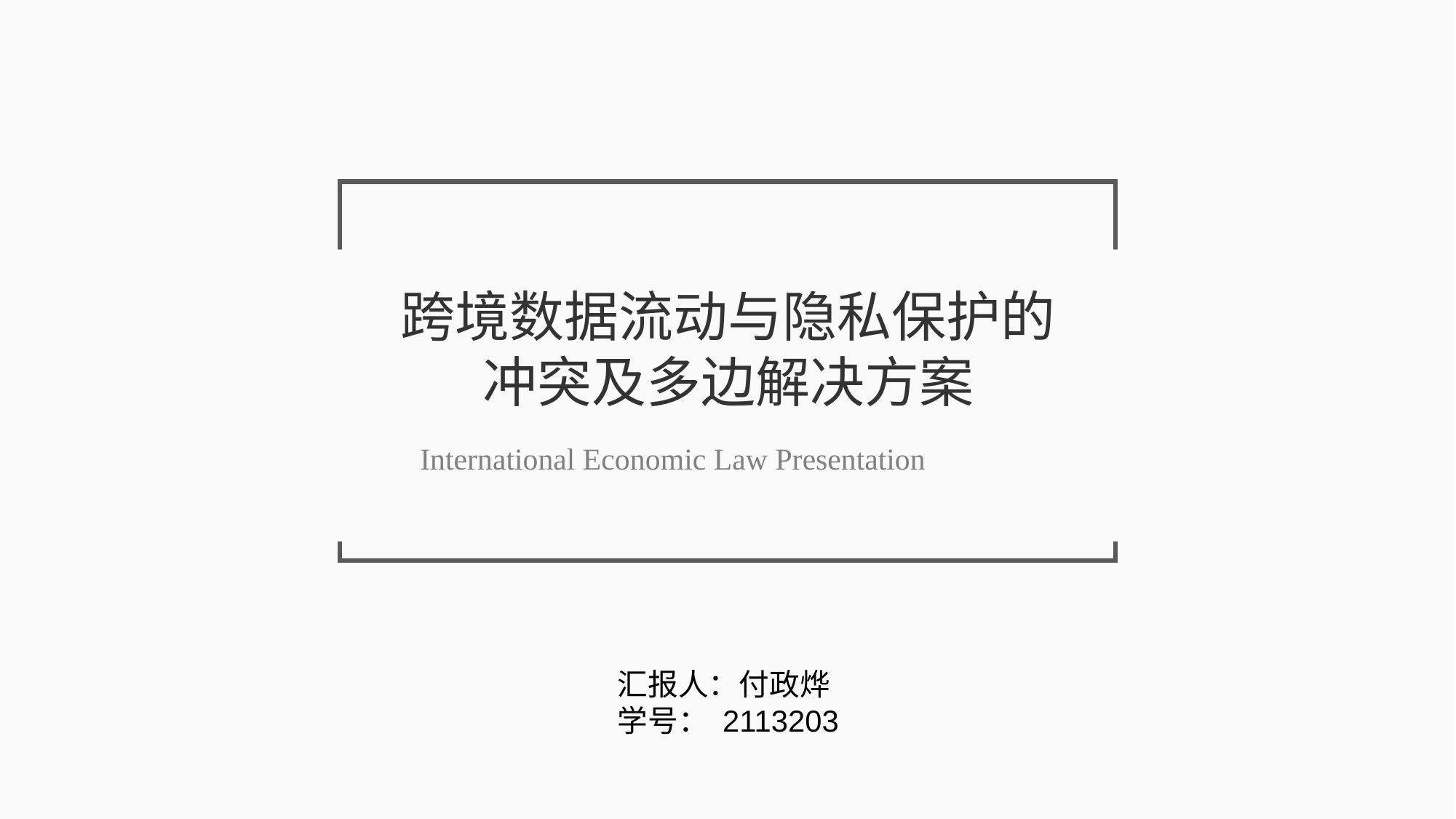

跨境数据流动与隐私保护的冲突及多边解决方案

International Economic Law Presentation
汇报人：付政烨
学号： 2113203